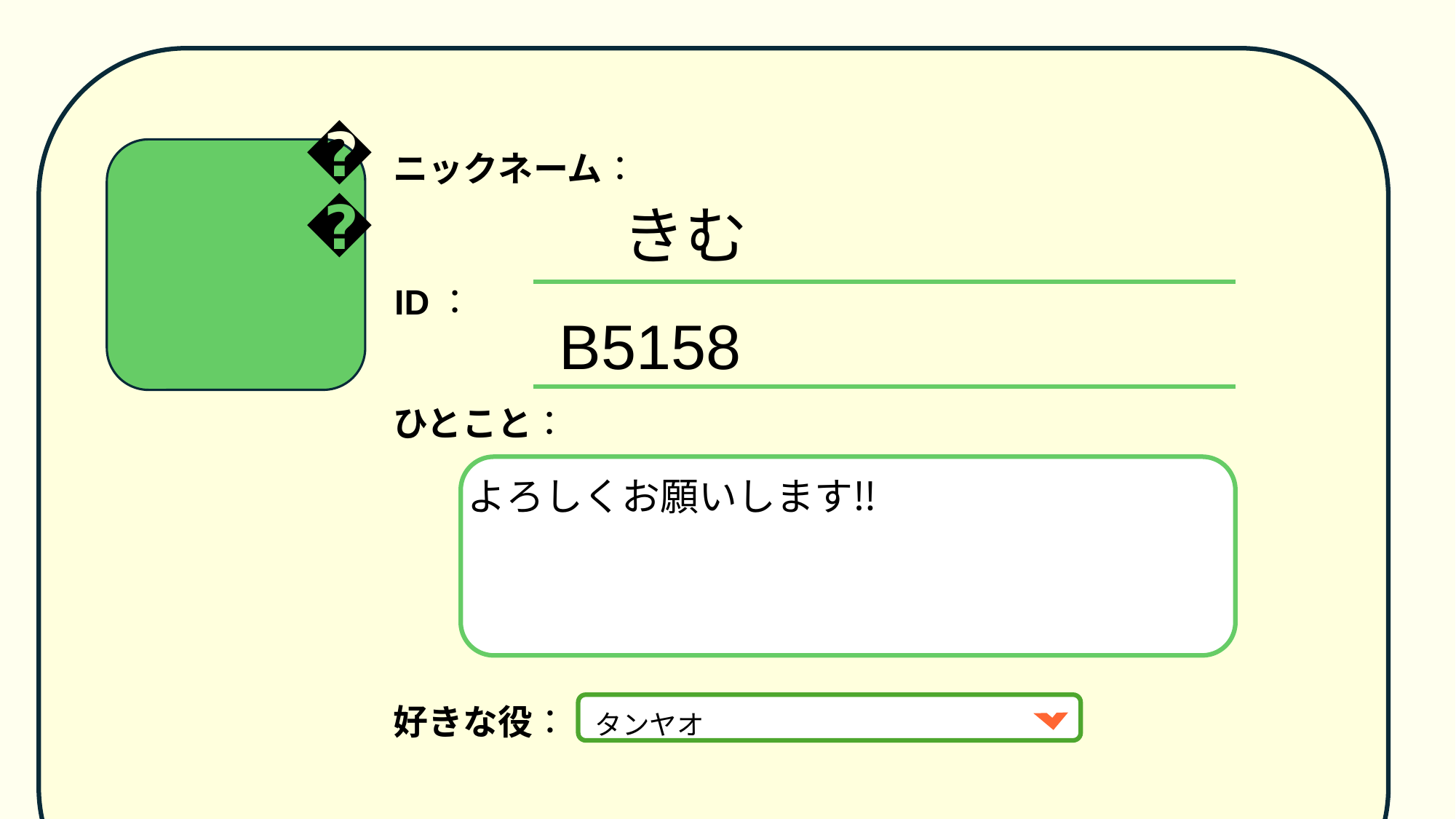

🔰

ニックネーム：
　きむ
ID：
B5158
ひとこと：

よろしくお願いします‼
好きな役：　タンヤオ